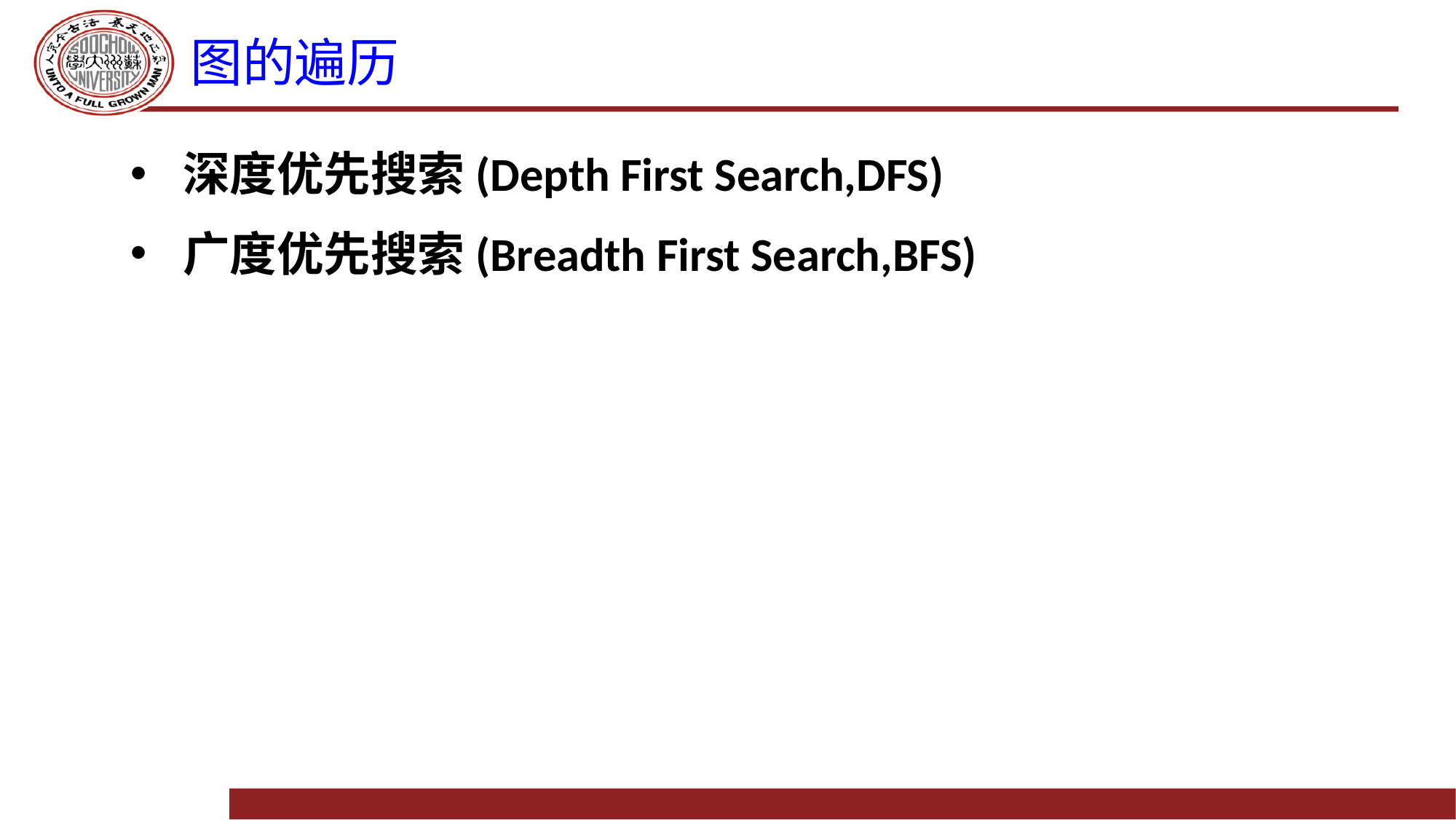

# 图的遍历
深度优先搜索(Depth First Search,DFS)
广度优先搜索(Breadth First Search,BFS)